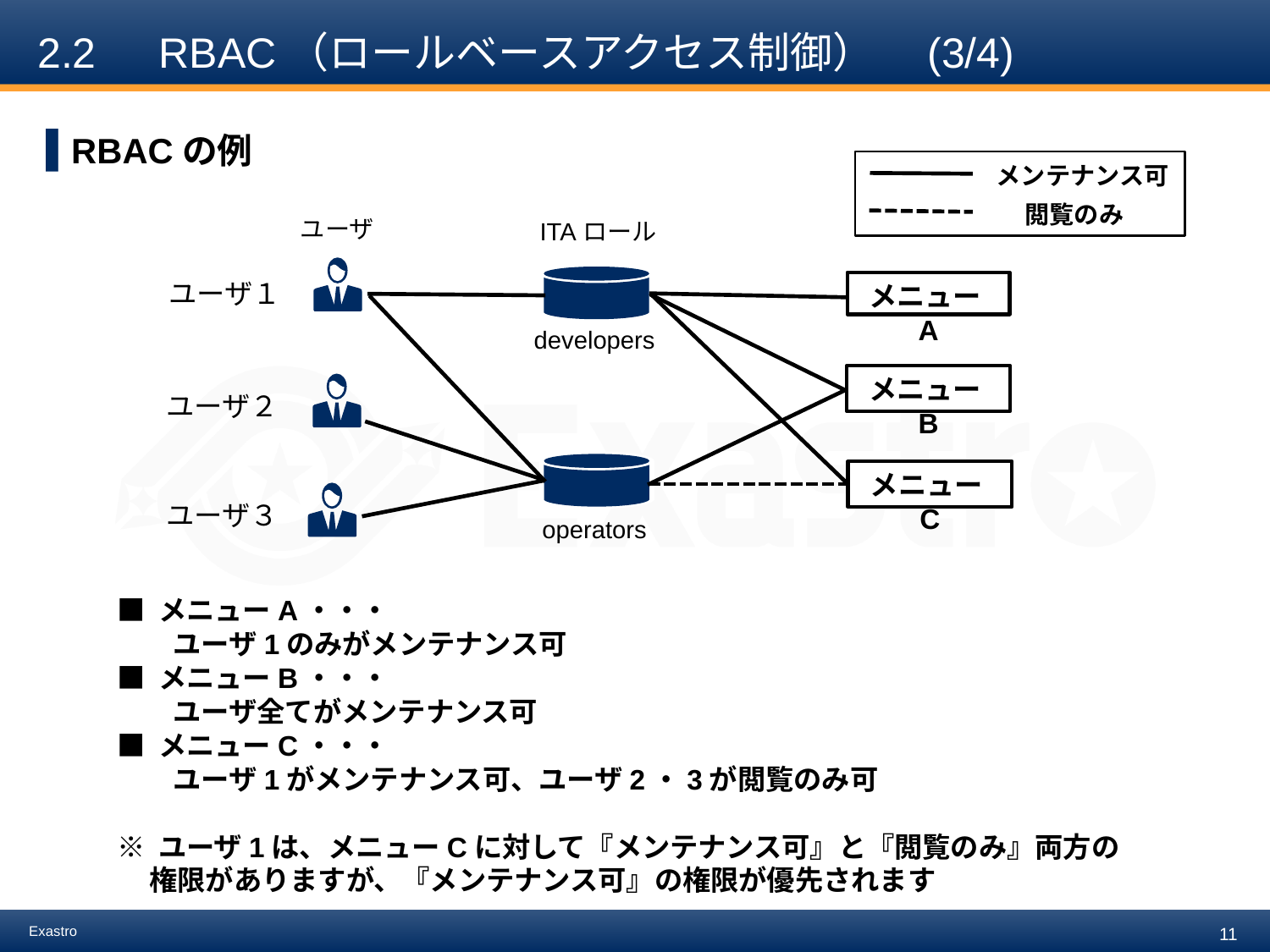

# 2.2　RBAC（ロールベースアクセス制御）　(3/4)
RBACの例

メンテナンス可
閲覧のみ
ユーザ
ITAロール

ユーザ１
メニューA
developers
メニューB

ユーザ２

メニューC

ユーザ３
operators
■ メニューA・・・
　　ユーザ1のみがメンテナンス可
■ メニューB・・・
　　ユーザ全てがメンテナンス可
■ メニューC・・・
　　ユーザ1がメンテナンス可、ユーザ2・3が閲覧のみ可

※ ユーザ1は、メニューCに対して『メンテナンス可』と『閲覧のみ』両方の
    権限がありますが、『メンテナンス可』の権限が優先されます